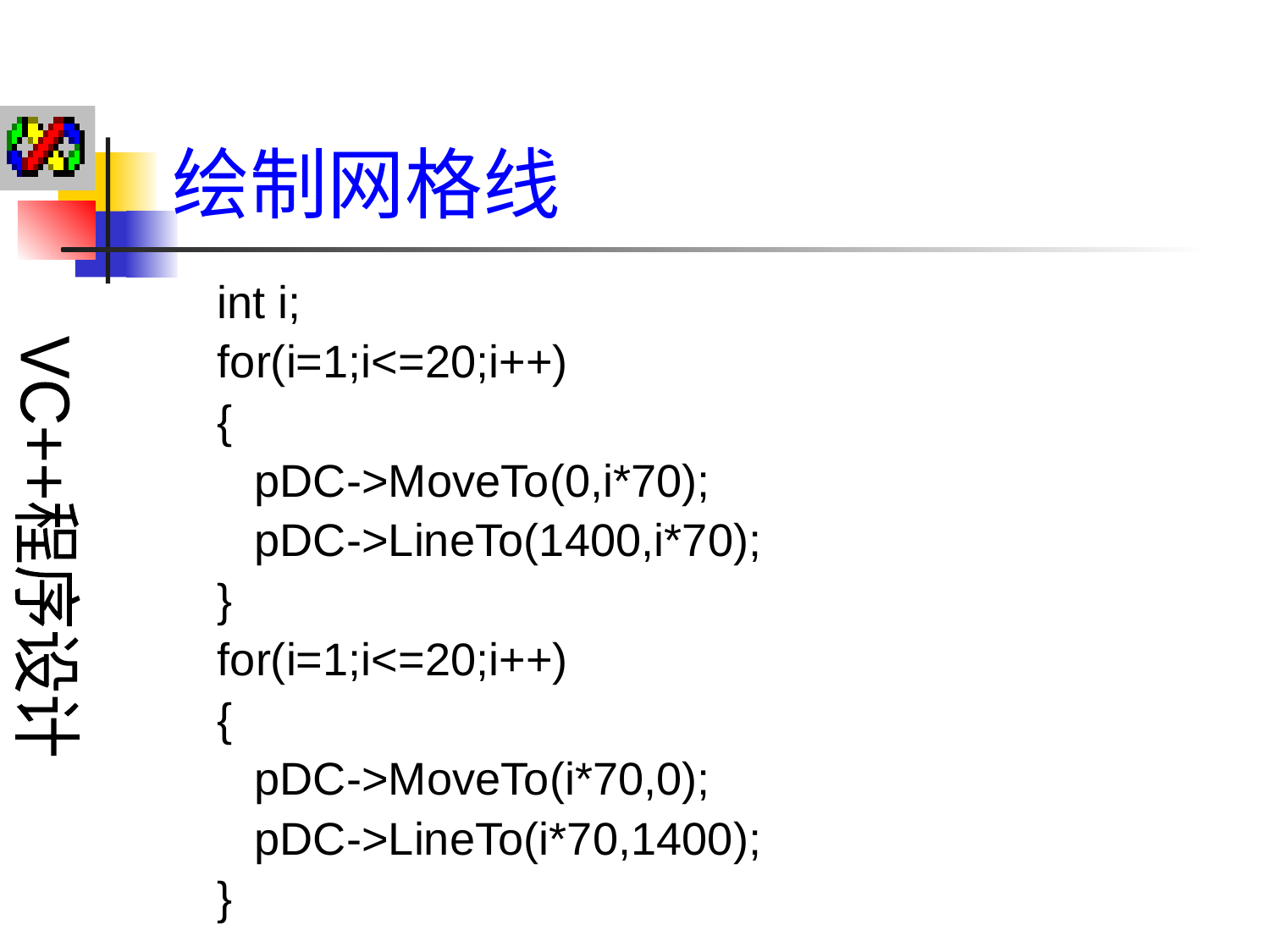

绘制网格线
int i;
for(i=1;i<=20;i++)
{
	pDC->MoveTo(0,i*70);
	pDC->LineTo(1400,i*70);
}
for(i=1;i<=20;i++)
{
	pDC->MoveTo(i*70,0);
	pDC->LineTo(i*70,1400);
}